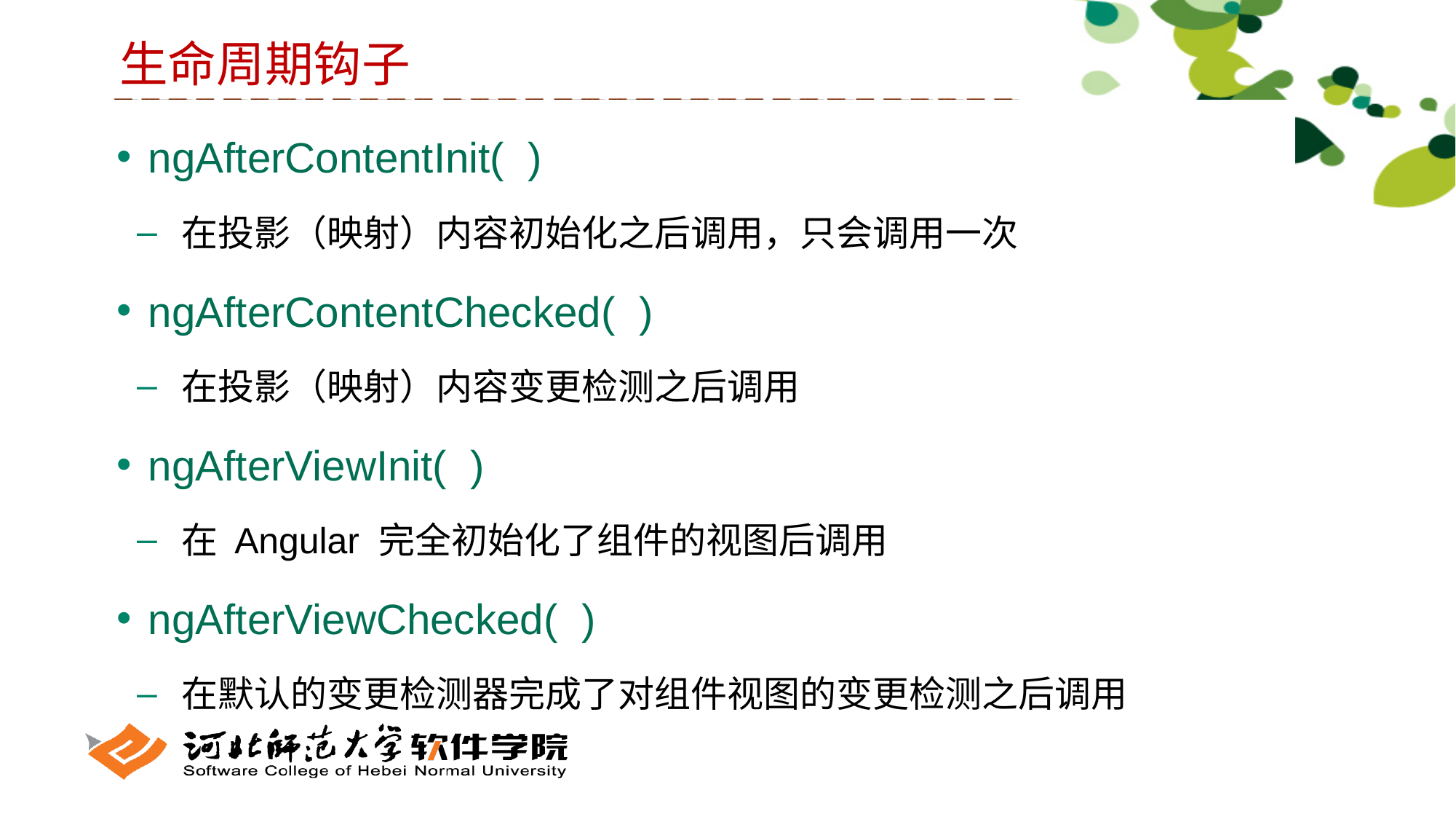

生命周期钩子
 ngAfterContentInit(  )
 在投影（映射）内容初始化之后调用，只会调用一次
 ngAfterContentChecked(  )
 在投影（映射）内容变更检测之后调用
 ngAfterViewInit(  )
 在 Angular 完全初始化了组件的视图后调用
 ngAfterViewChecked(  )
 在默认的变更检测器完成了对组件视图的变更检测之后调用